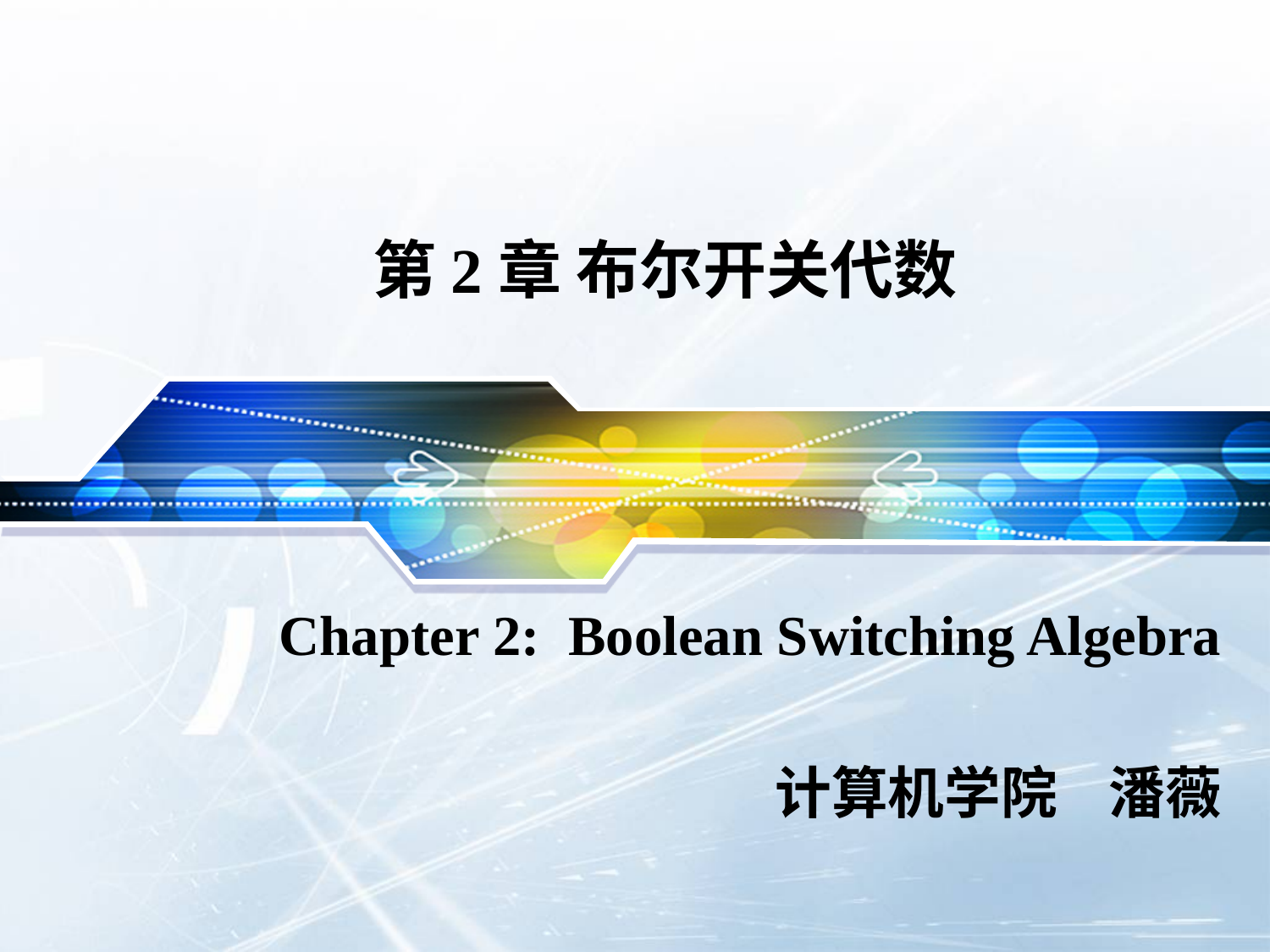

# 第2章 布尔开关代数
Chapter 2:  Boolean Switching Algebra

计算机学院    潘薇